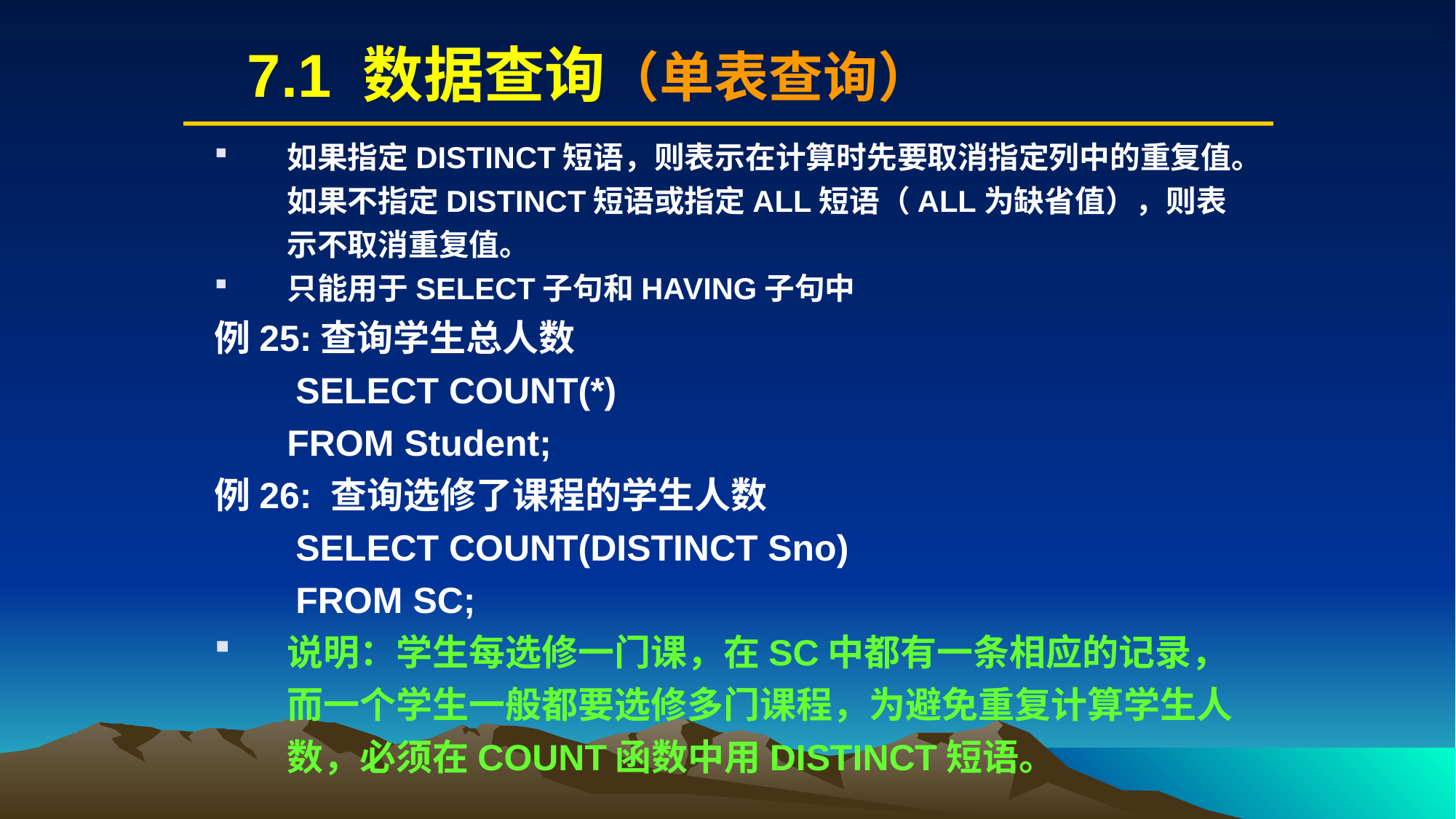

# 7.1 数据查询（单表查询）

如果指定DISTINCT短语，则表示在计算时先要取消指定列中的重复值。如果不指定DISTINCT短语或指定ALL短语（ALL为缺省值），则表示不取消重复值。
只能用于SELECT子句和HAVING子句中
例25:查询学生总人数
        SELECT COUNT(*)
FROM Student;
例26: 查询选修了课程的学生人数
        SELECT COUNT(DISTINCT Sno)
        FROM SC;
说明：学生每选修一门课，在SC中都有一条相应的记录，而一个学生一般都要选修多门课程，为避免重复计算学生人数，必须在COUNT函数中用DISTINCT短语。